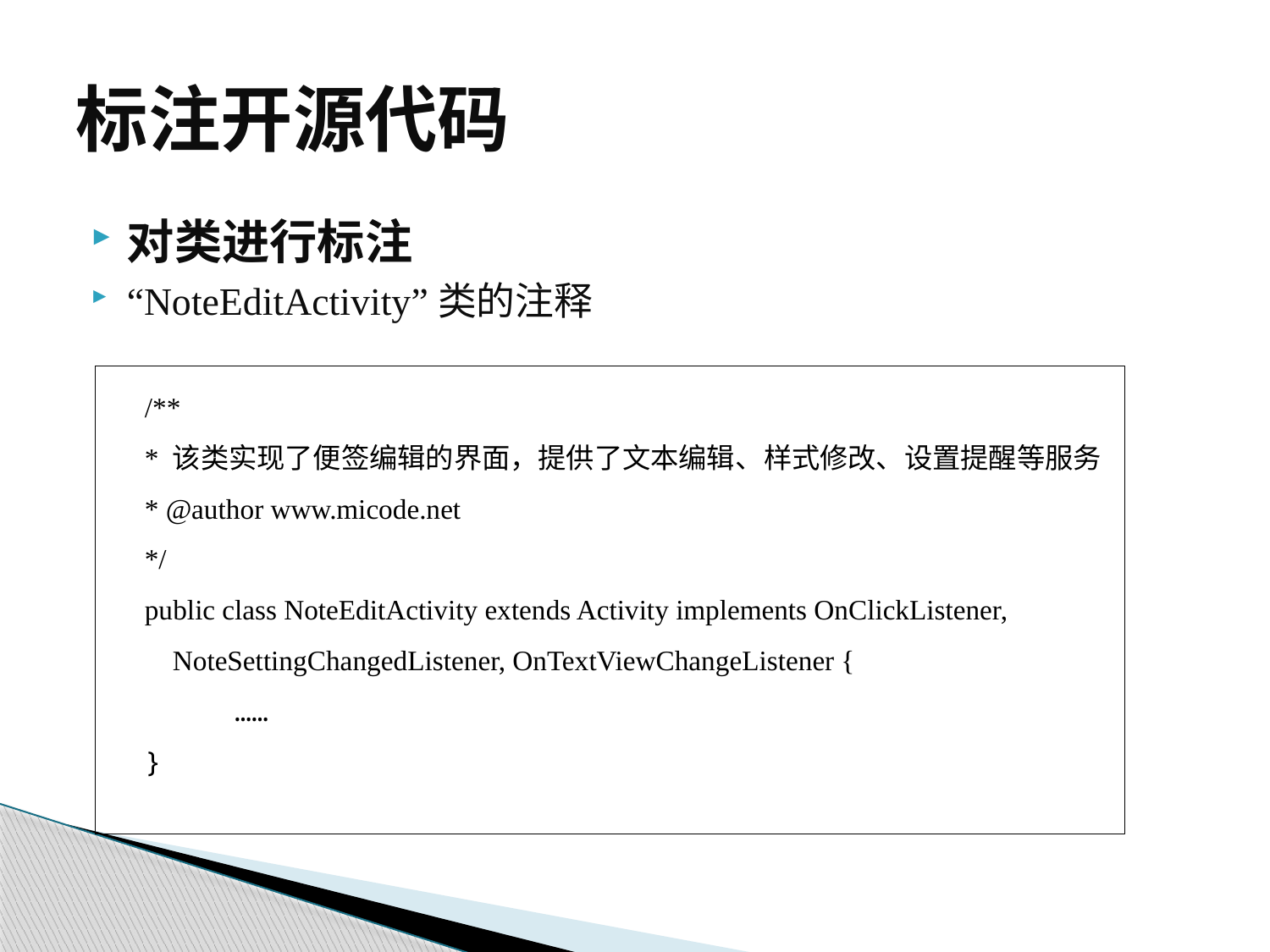

# 标注开源代码
对类进行标注
“NoteEditActivity”类的注释
/**
* 该类实现了便签编辑的界面，提供了文本编辑、样式修改、设置提醒等服务
* @author www.micode.net
*/
public class NoteEditActivity extends Activity implements OnClickListener,
    NoteSettingChangedListener, OnTextViewChangeListener {
	……
}